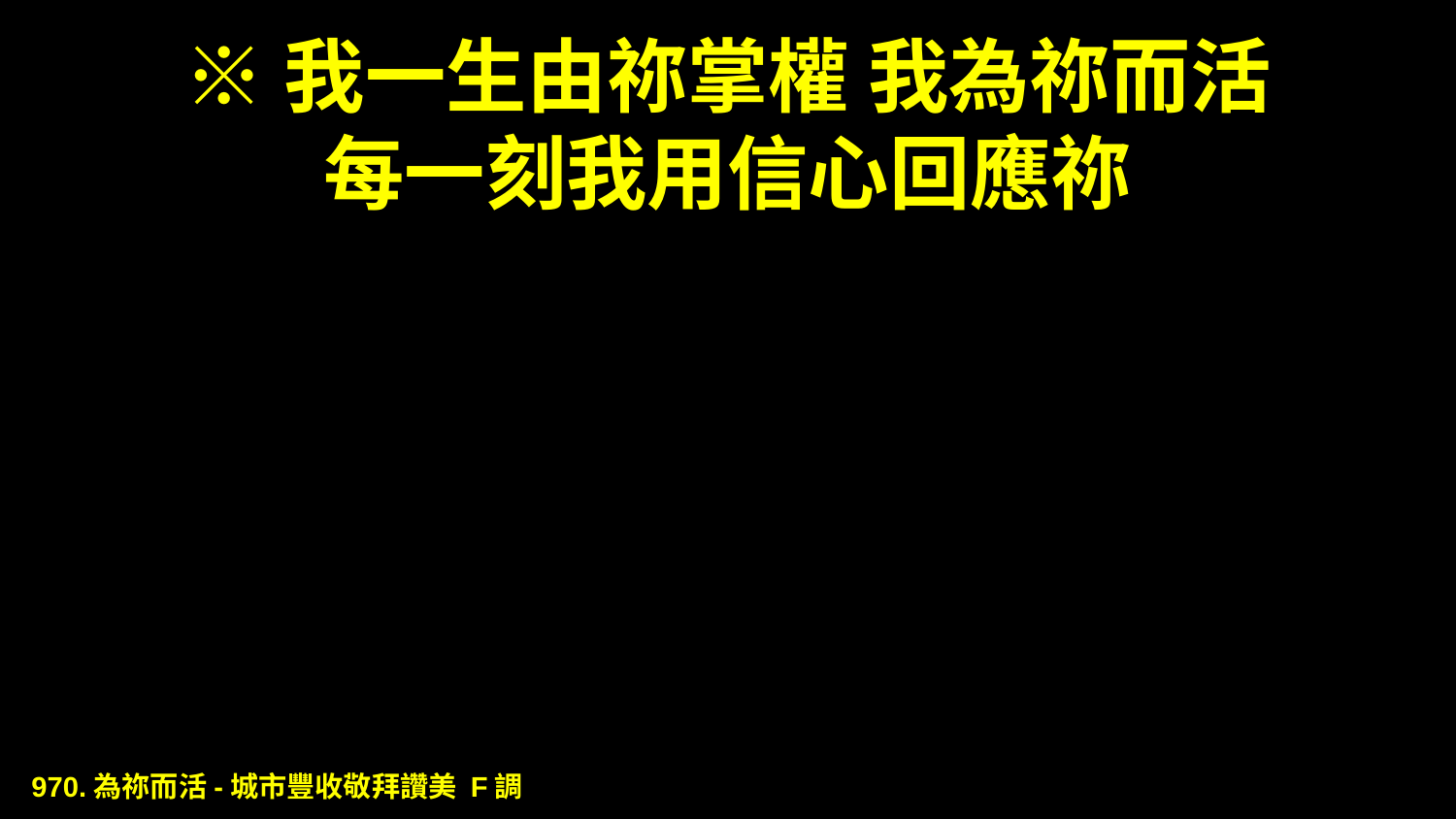

# ※我一生由祢掌權 我為祢而活 每一刻我用信心回應祢
970.為祢而活-城市豐收敬拜讚美 F調